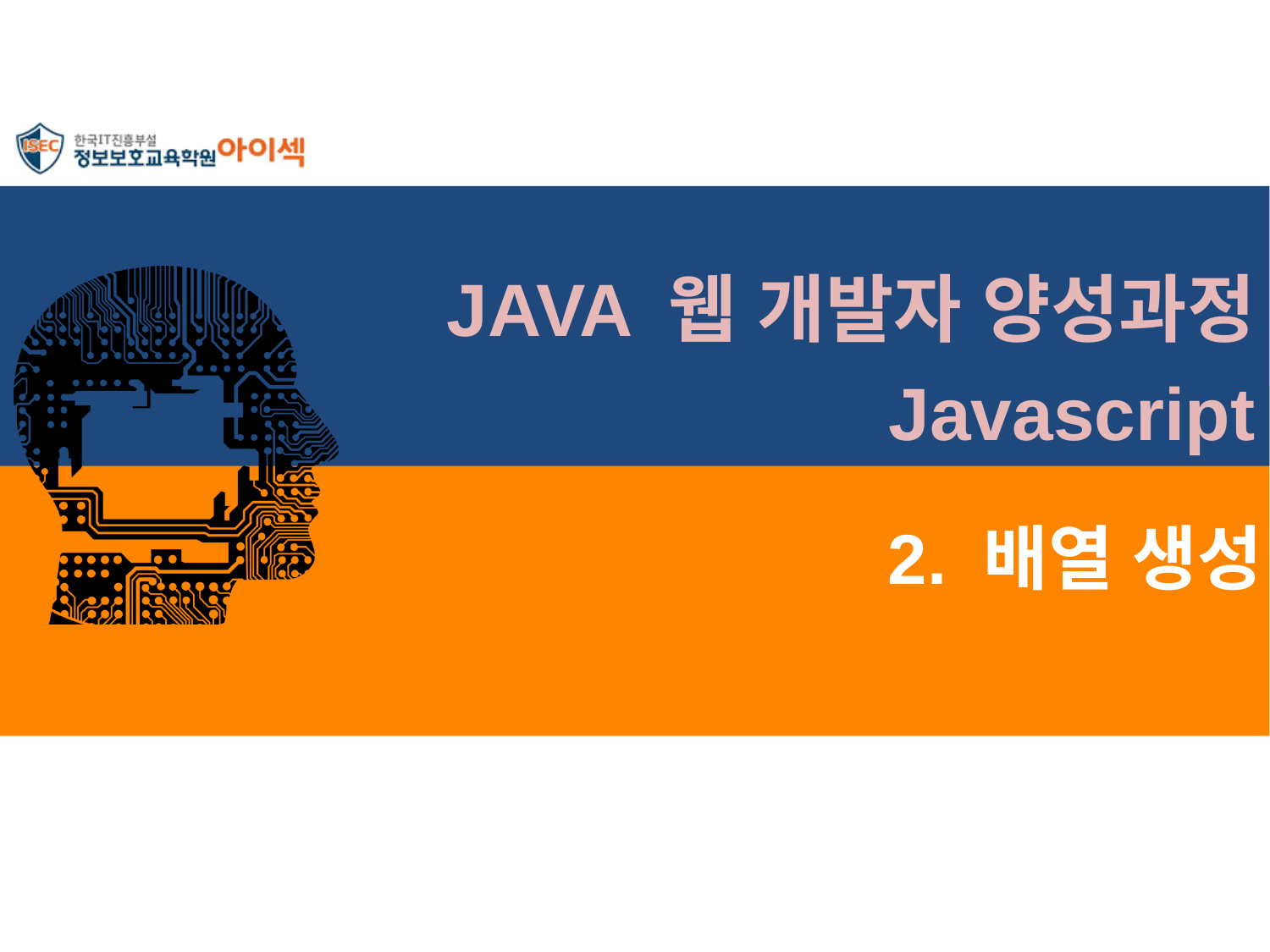

JAVA 웹 개발자 양성과정
Javascript
# 2. 배열 생성